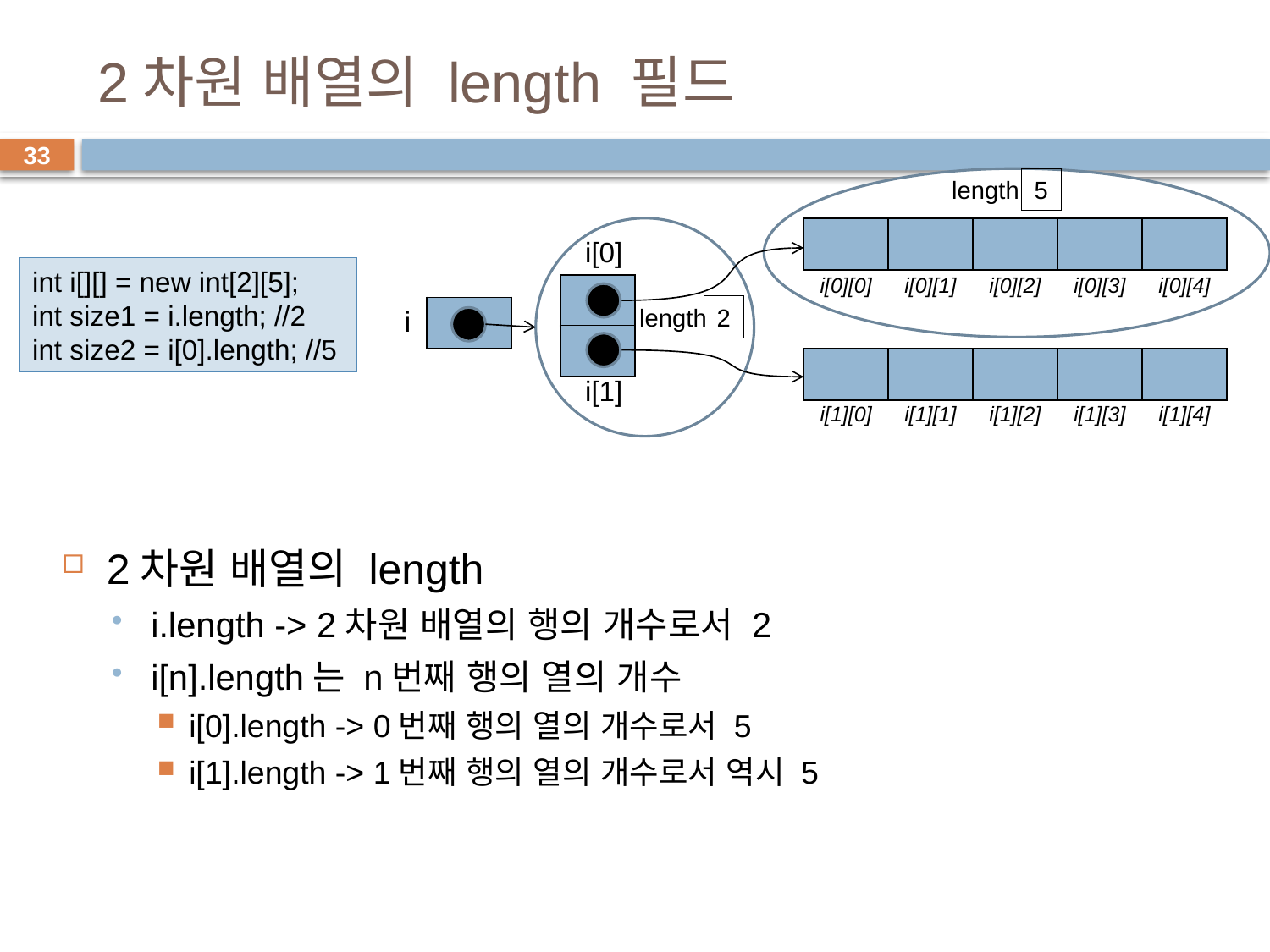

# 2차원 배열의 length 필드
33

length
5

|  |  |  |  |  |
| --- | --- | --- | --- | --- |
i[0]
int i[][] = new int[2][5];
int size1 = i.length; //2
int size2 = i[0].length; //5
| i[0][0] | i[0][1] | i[0][2] | i[0][3] | i[0][4] |
| --- | --- | --- | --- | --- |
|  |
| --- |

length
2
i
|  |
| --- |

|  |
| --- |

|  |  |  |  |  |
| --- | --- | --- | --- | --- |
i[1]
| i[1][0] | i[1][1] | i[1][2] | i[1][3] | i[1][4] |
| --- | --- | --- | --- | --- |
2차원 배열의 length
i.length -> 2차원 배열의 행의 개수로서 2
i[n].length는 n번째 행의 열의 개수
i[0].length -> 0번째 행의 열의 개수로서 5
i[1].length -> 1번째 행의 열의 개수로서 역시 5